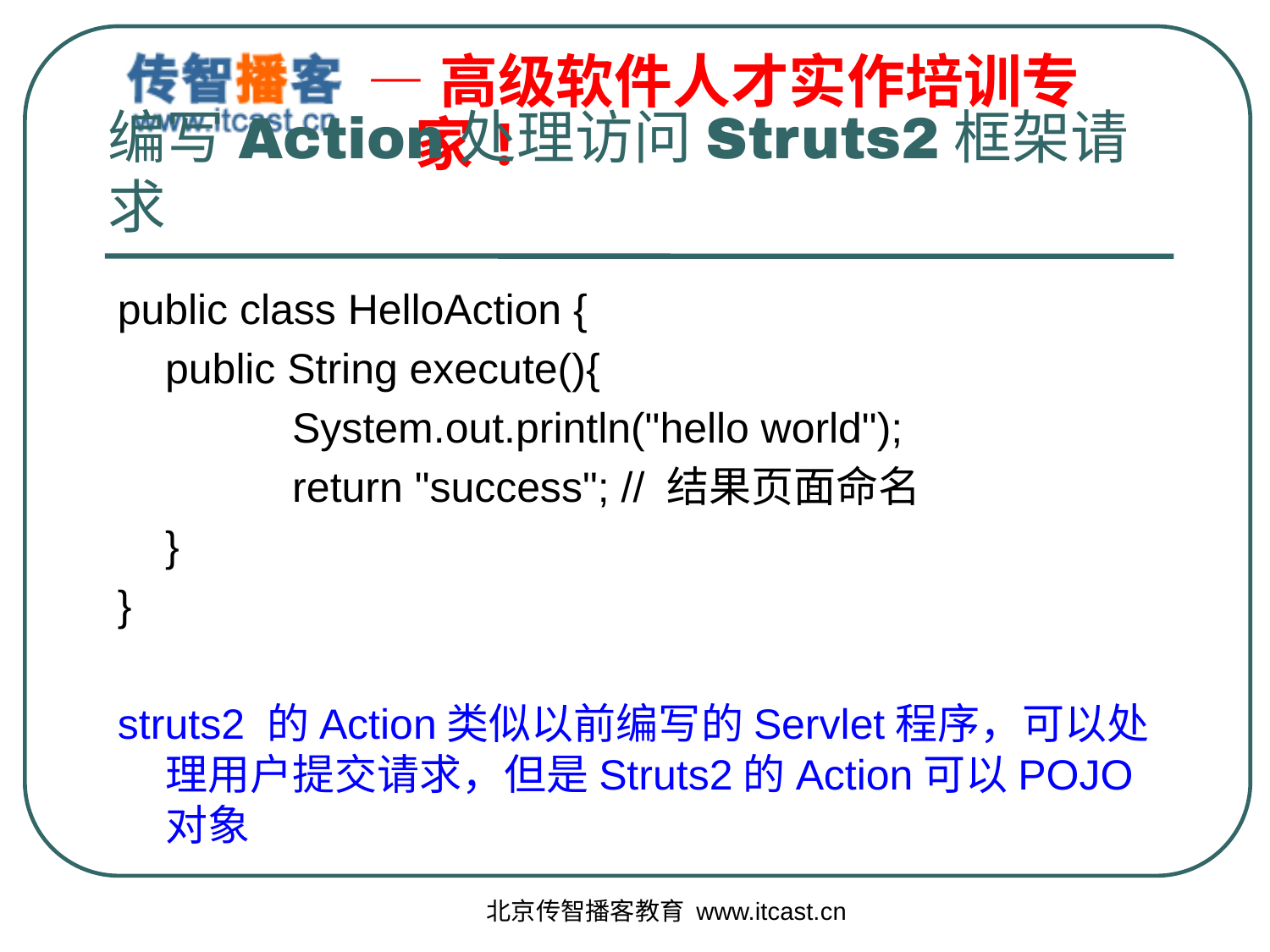

# 编写Action处理访问Struts2框架请求
public class HelloAction {
	public String execute(){
		System.out.println("hello world");
		return "success"; // 结果页面命名
	}
}

struts2 的Action类似以前编写的Servlet程序，可以处理用户提交请求，但是Struts2的Action可以POJO对象
北京传智播客教育 www.itcast.cn